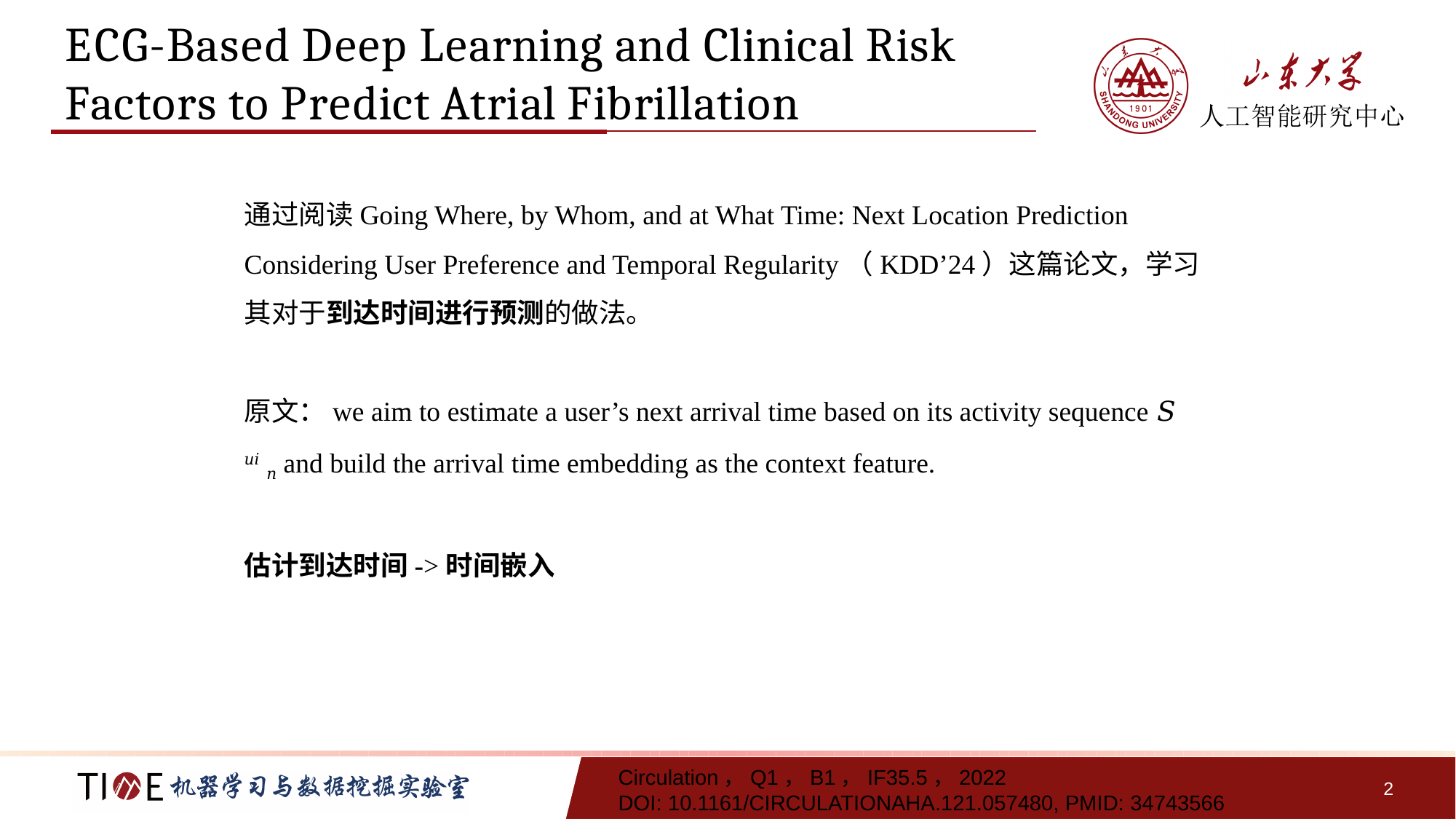

# ECG-Based Deep Learning and Clinical Risk Factors to Predict Atrial Fibrillation
通过阅读Going Where, by Whom, and at What Time: Next Location Prediction Considering User Preference and Temporal Regularity（KDD’24）这篇论文，学习其对于到达时间进行预测的做法。

原文：we aim to estimate a user’s next arrival time based on its activity sequence 𝑆 𝑢𝑖 𝑛 and build the arrival time embedding as the context feature.

估计到达时间->时间嵌入
Circulation，Q1，B1，IF35.5，2022
DOI: 10.1161/CIRCULATIONAHA.121.057480, PMID: 34743566
2